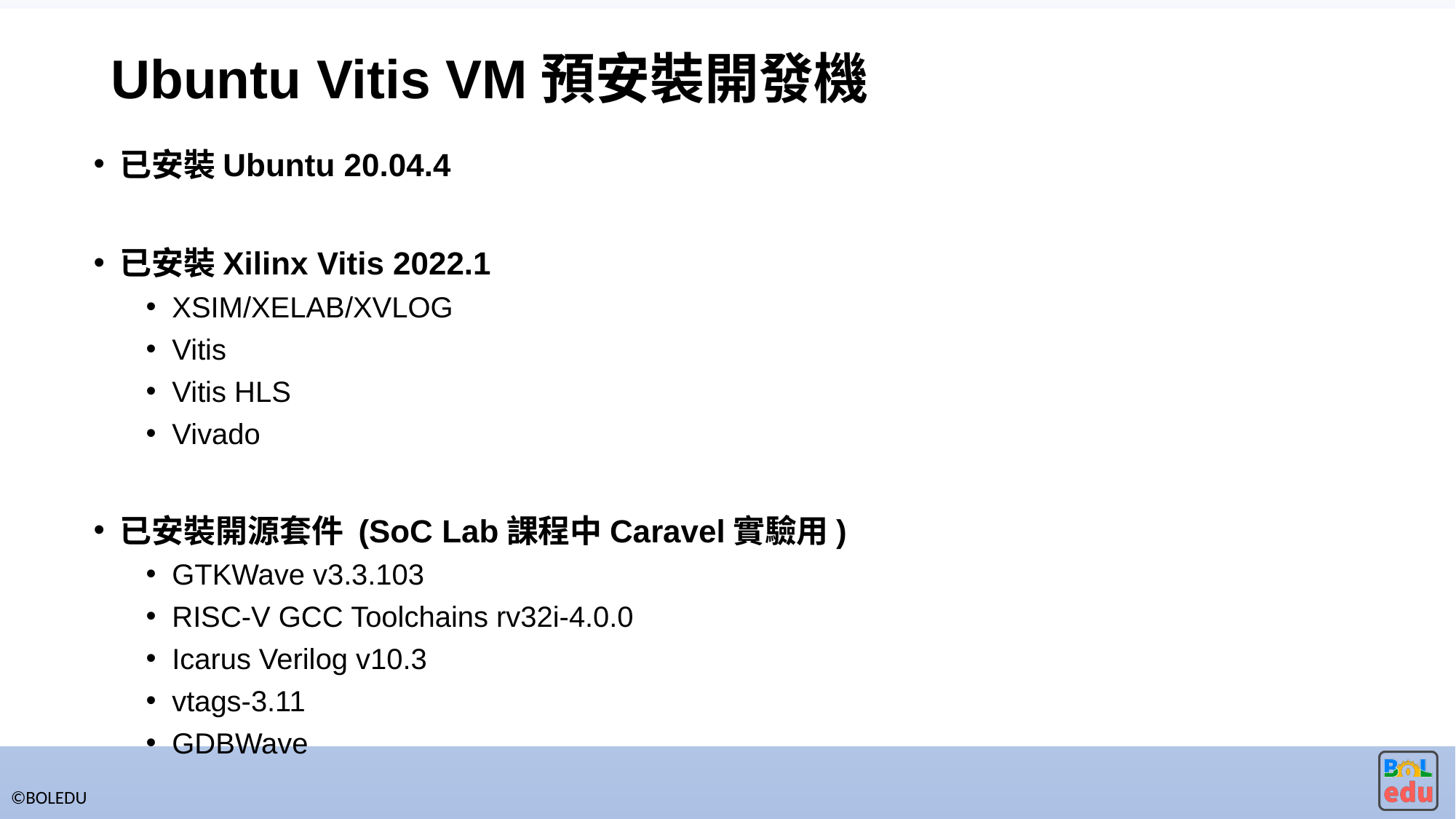

# Ubuntu Vitis VM預安裝開發機
已安裝Ubuntu 20.04.4

已安裝Xilinx Vitis 2022.1
XSIM/XELAB/XVLOG
Vitis
Vitis HLS
Vivado

已安裝開源套件 (SoC Lab課程中Caravel實驗用)
GTKWave v3.3.103
RISC-V GCC Toolchains rv32i-4.0.0
Icarus Verilog v10.3
vtags-3.11
GDBWave